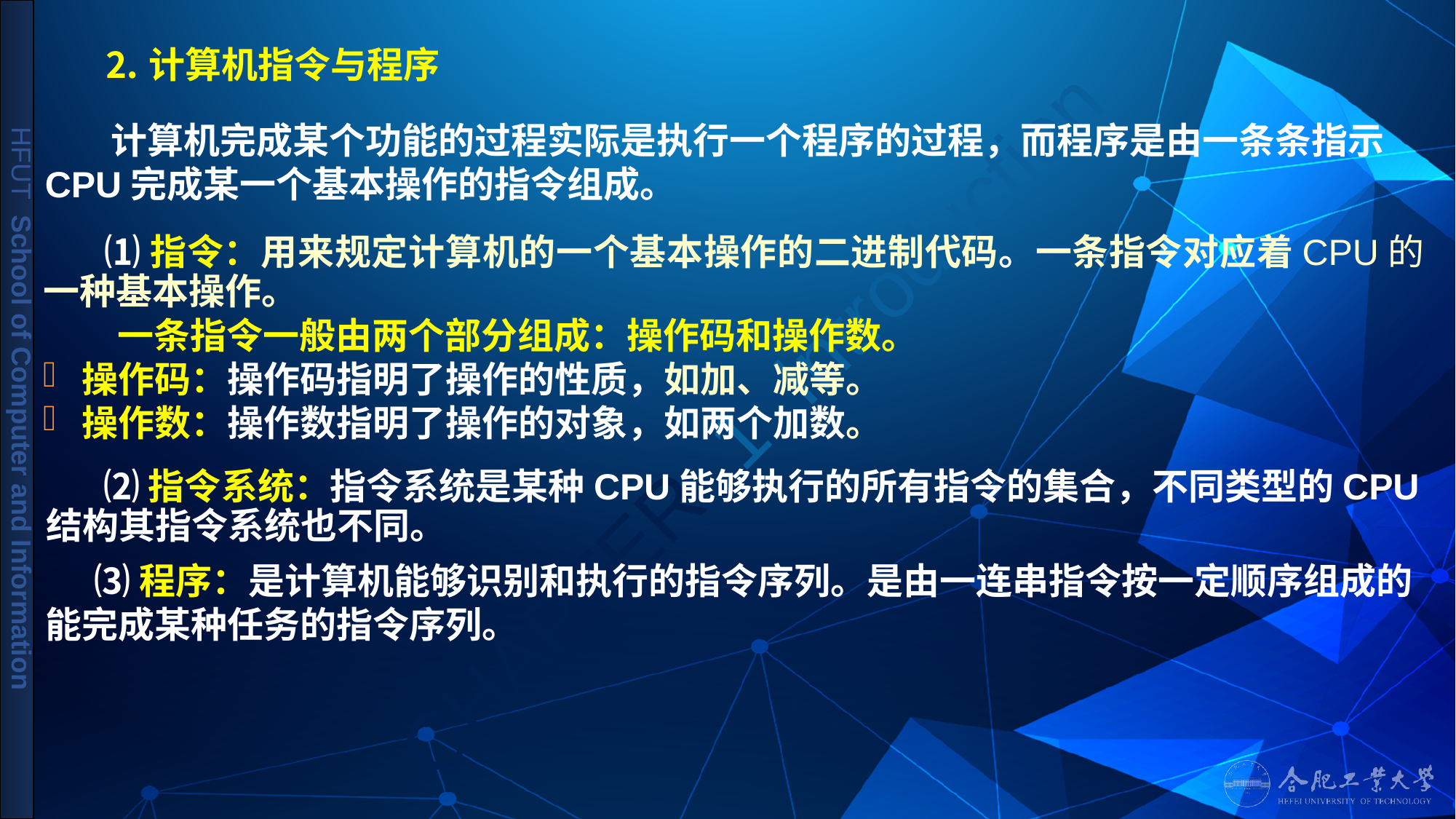

# ⒉计算机指令与程序
       计算机完成某个功能的过程实际是执行一个程序的过程，而程序是由一条条指示CPU完成某一个基本操作的指令组成。
       ⑴指令：用来规定计算机的一个基本操作的二进制代码。一条指令对应着CPU的一种基本操作。
        一条指令一般由两个部分组成：操作码和操作数。
 操作码：操作码指明了操作的性质，如加、减等。
 操作数：操作数指明了操作的对象，如两个加数。
       ⑵指令系统：指令系统是某种CPU能够执行的所有指令的集合，不同类型的CPU结构其指令系统也不同。
      ⑶程序：是计算机能够识别和执行的指令序列。是由一连串指令按一定顺序组成的
能完成某种任务的指令序列。